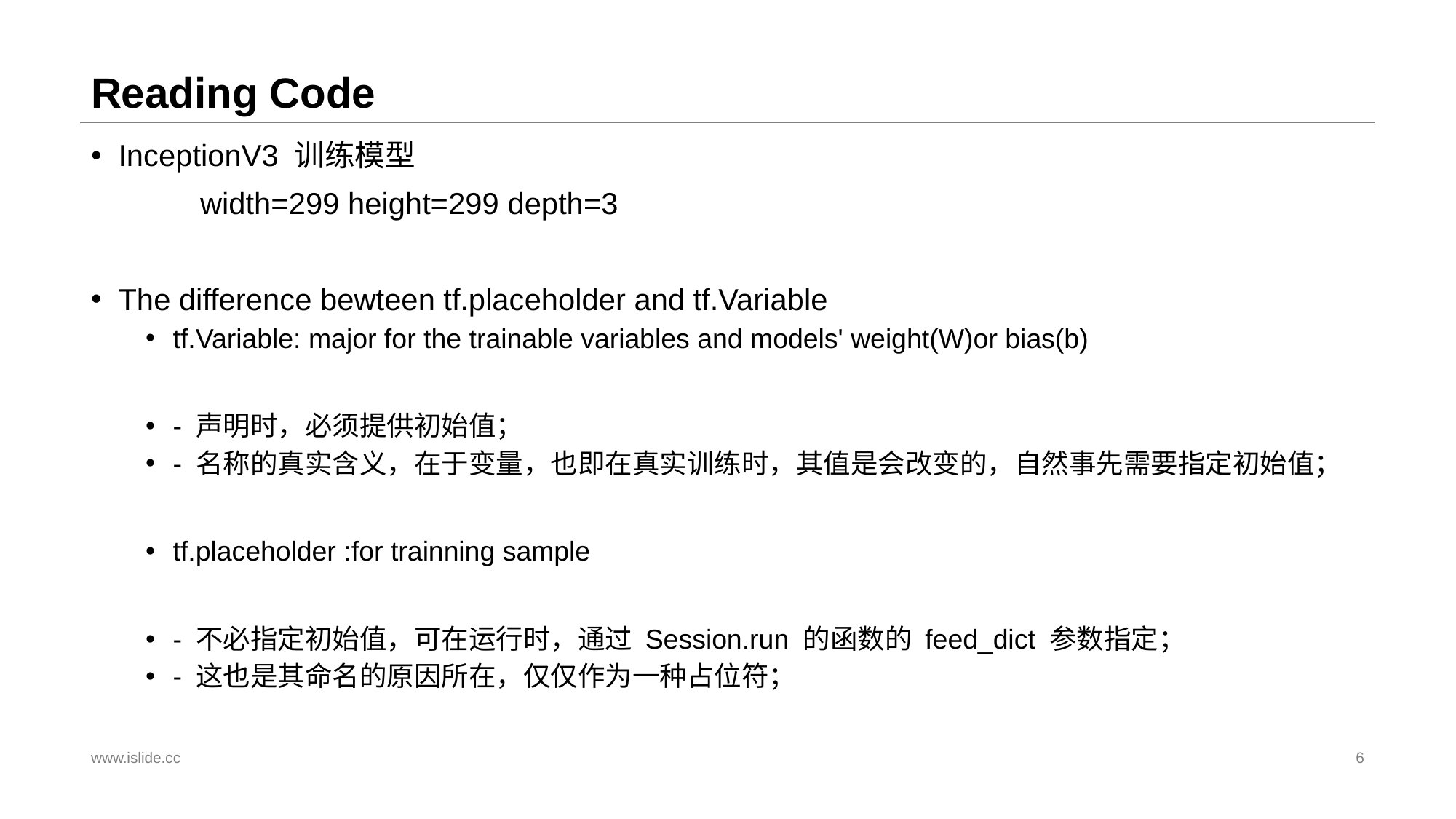

# Reading Code
InceptionV3 训练模型
	width=299 height=299 depth=3

The difference bewteen tf.placeholder and tf.Variable
tf.Variable: major for the trainable variables and models' weight(W)or bias(b)

- 声明时，必须提供初始值；
- 名称的真实含义，在于变量，也即在真实训练时，其值是会改变的，自然事先需要指定初始值；

tf.placeholder :for trainning sample

- 不必指定初始值，可在运行时，通过 Session.run 的函数的 feed_dict 参数指定；
- 这也是其命名的原因所在，仅仅作为一种占位符；

www.islide.cc
6